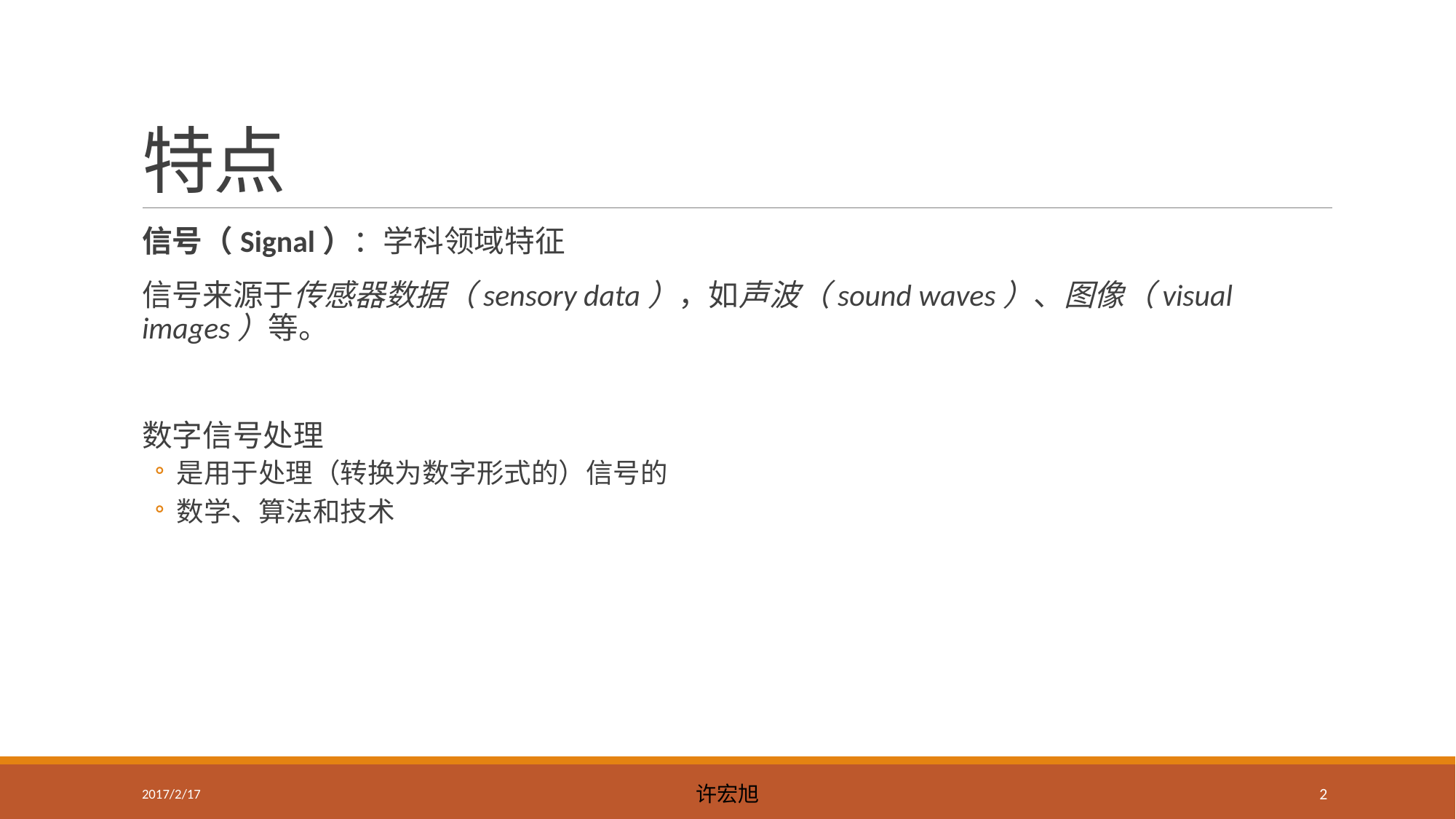

# 特点
信号（Signal）：学科领域特征
信号来源于传感器数据（sensory data），如声波（sound waves）、图像（visual images）等。

数字信号处理
是用于处理（转换为数字形式的）信号的
数学、算法和技术
2017/2/17
许宏旭
2